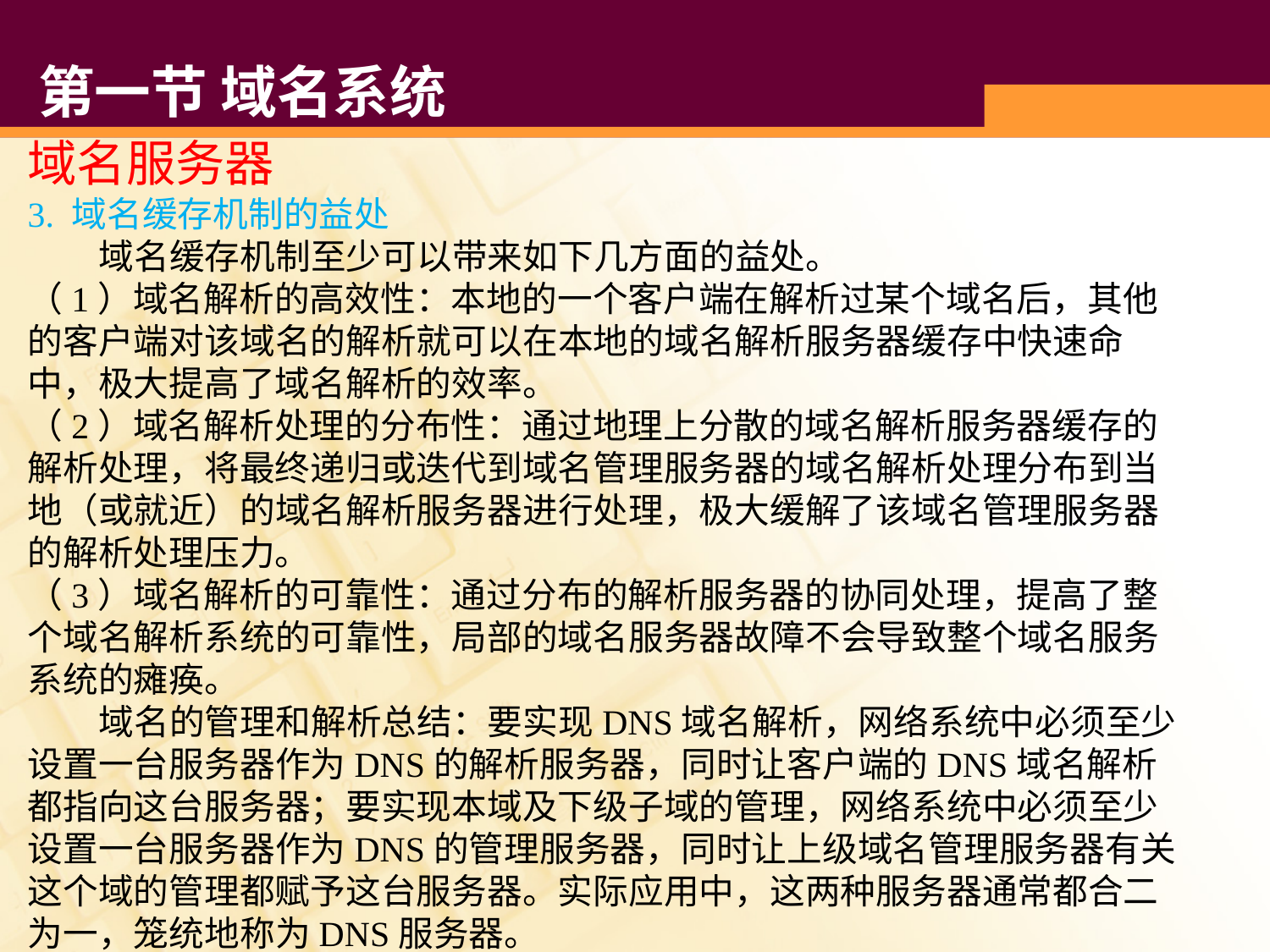

# 第一节 域名系统
域名服务器
3. 域名缓存机制的益处
        域名缓存机制至少可以带来如下几方面的益处。
（1）域名解析的高效性：本地的一个客户端在解析过某个域名后，其他的客户端对该域名的解析就可以在本地的域名解析服务器缓存中快速命中，极大提高了域名解析的效率。
（2）域名解析处理的分布性：通过地理上分散的域名解析服务器缓存的解析处理，将最终递归或迭代到域名管理服务器的域名解析处理分布到当地（或就近）的域名解析服务器进行处理，极大缓解了该域名管理服务器的解析处理压力。
（3）域名解析的可靠性：通过分布的解析服务器的协同处理，提高了整个域名解析系统的可靠性，局部的域名服务器故障不会导致整个域名服务系统的瘫痪。
        域名的管理和解析总结：要实现DNS域名解析，网络系统中必须至少设置一台服务器作为DNS的解析服务器，同时让客户端的DNS域名解析都指向这台服务器；要实现本域及下级子域的管理，网络系统中必须至少设置一台服务器作为DNS的管理服务器，同时让上级域名管理服务器有关这个域的管理都赋予这台服务器。实际应用中，这两种服务器通常都合二为一，笼统地称为DNS服务器。